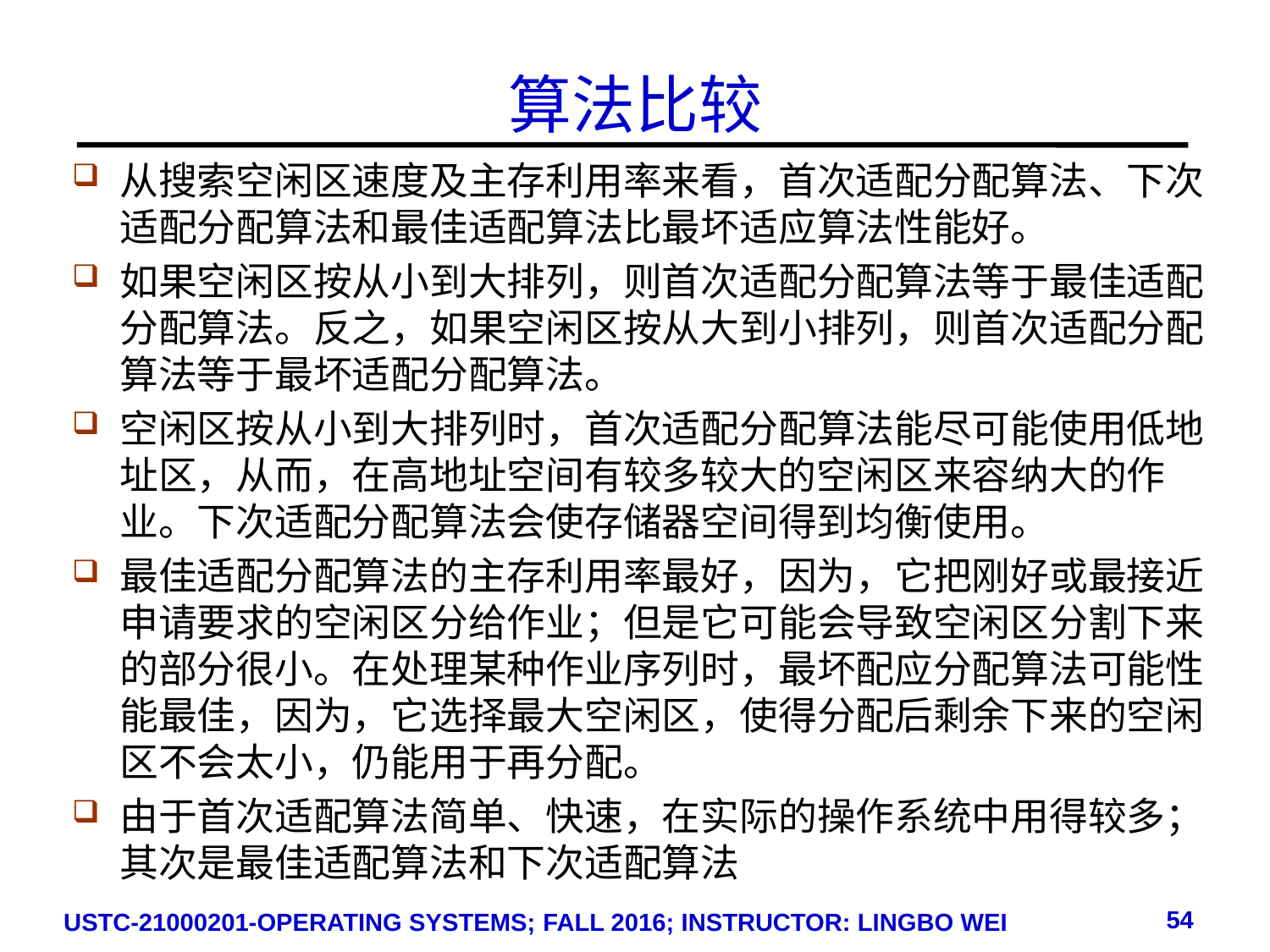

# 算法比较
从搜索空闲区速度及主存利用率来看，首次适配分配算法、下次适配分配算法和最佳适配算法比最坏适应算法性能好。
如果空闲区按从小到大排列，则首次适配分配算法等于最佳适配分配算法。反之，如果空闲区按从大到小排列，则首次适配分配算法等于最坏适配分配算法。
空闲区按从小到大排列时，首次适配分配算法能尽可能使用低地址区，从而，在高地址空间有较多较大的空闲区来容纳大的作业。下次适配分配算法会使存储器空间得到均衡使用。
最佳适配分配算法的主存利用率最好，因为，它把刚好或最接近申请要求的空闲区分给作业；但是它可能会导致空闲区分割下来的部分很小。在处理某种作业序列时，最坏配应分配算法可能性能最佳，因为，它选择最大空闲区，使得分配后剩余下来的空闲区不会太小，仍能用于再分配。
由于首次适配算法简单、快速，在实际的操作系统中用得较多；其次是最佳适配算法和下次适配算法

54
USTC-21000201-OPERATING SYSTEMS; FALL 2016; INSTRUCTOR: LINGBO WEI